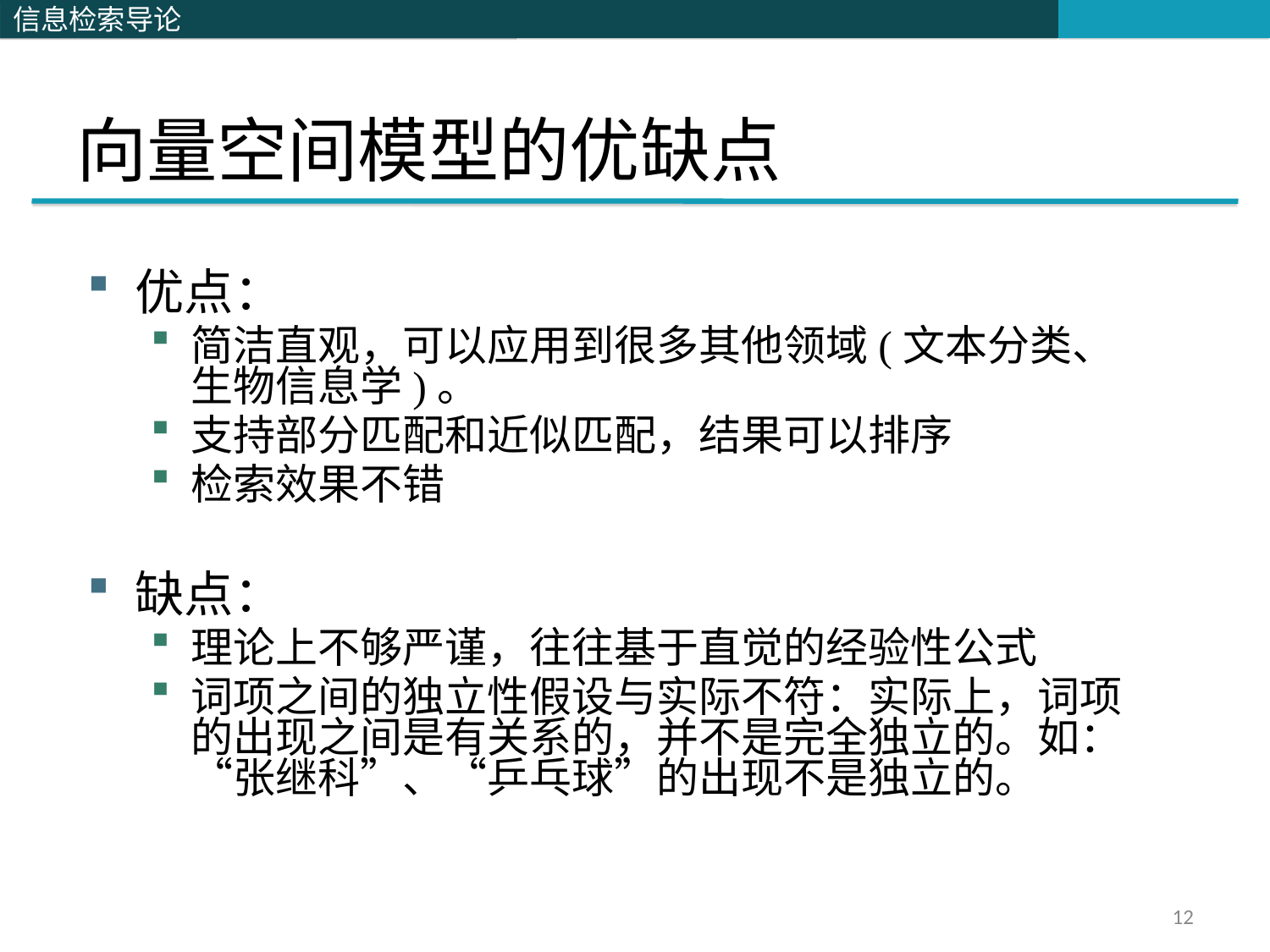

# 向量空间模型的优缺点
优点：
简洁直观，可以应用到很多其他领域(文本分类、生物信息学)。
支持部分匹配和近似匹配，结果可以排序
检索效果不错

缺点：
理论上不够严谨，往往基于直觉的经验性公式
词项之间的独立性假设与实际不符：实际上，词项的出现之间是有关系的，并不是完全独立的。如：“张继科”、“乒乓球”的出现不是独立的。
12